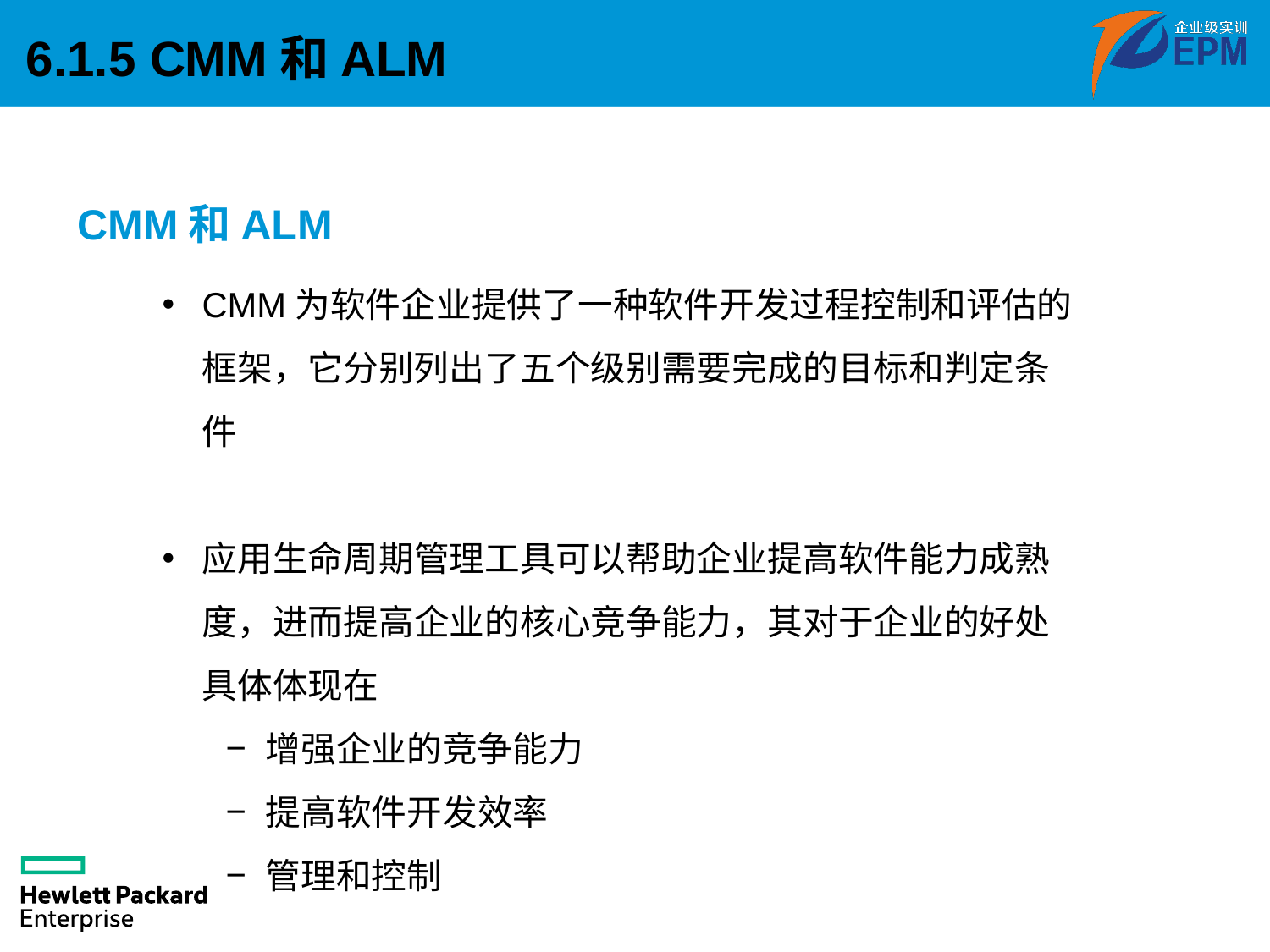

6.1.5 CMM和ALM
CMM和ALM
CMM为软件企业提供了一种软件开发过程控制和评估的框架，它分别列出了五个级别需要完成的目标和判定条件

应用生命周期管理工具可以帮助企业提高软件能力成熟度，进而提高企业的核心竞争能力，其对于企业的好处具体体现在
增强企业的竞争能力
提高软件开发效率
管理和控制